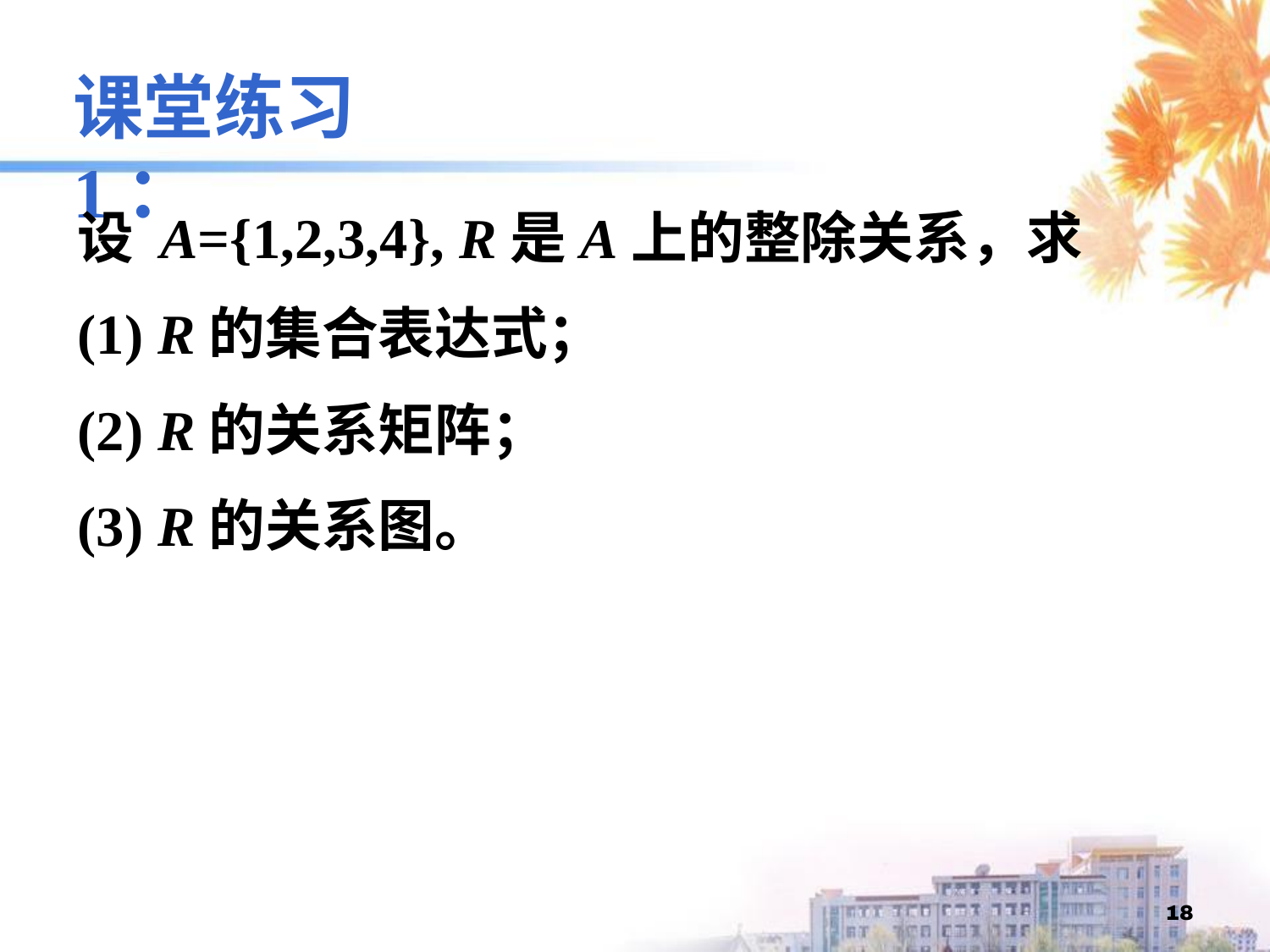

课堂练习1：
设 A={1,2,3,4}, R是A上的整除关系，求
(1) R的集合表达式；
(2) R的关系矩阵；
(3) R的关系图。
18